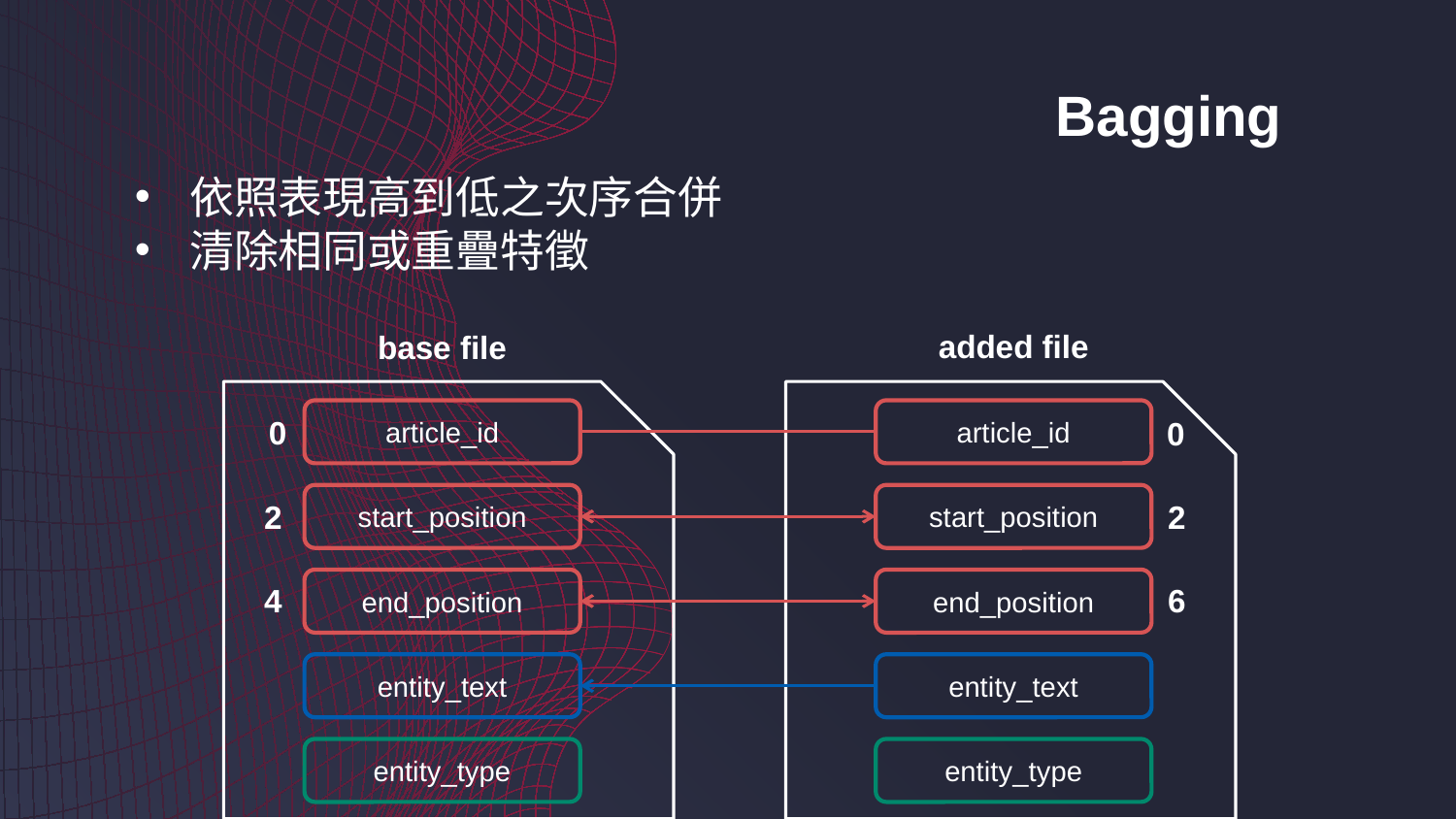

Bagging
依照表現高到低之次序合併
清除相同或重疊特徵
added file
base file
article_id
article_id
0
0
start_position
start_position
2
2
end_position
end_position
4
6
entity_text
entity_text
entity_type
entity_type